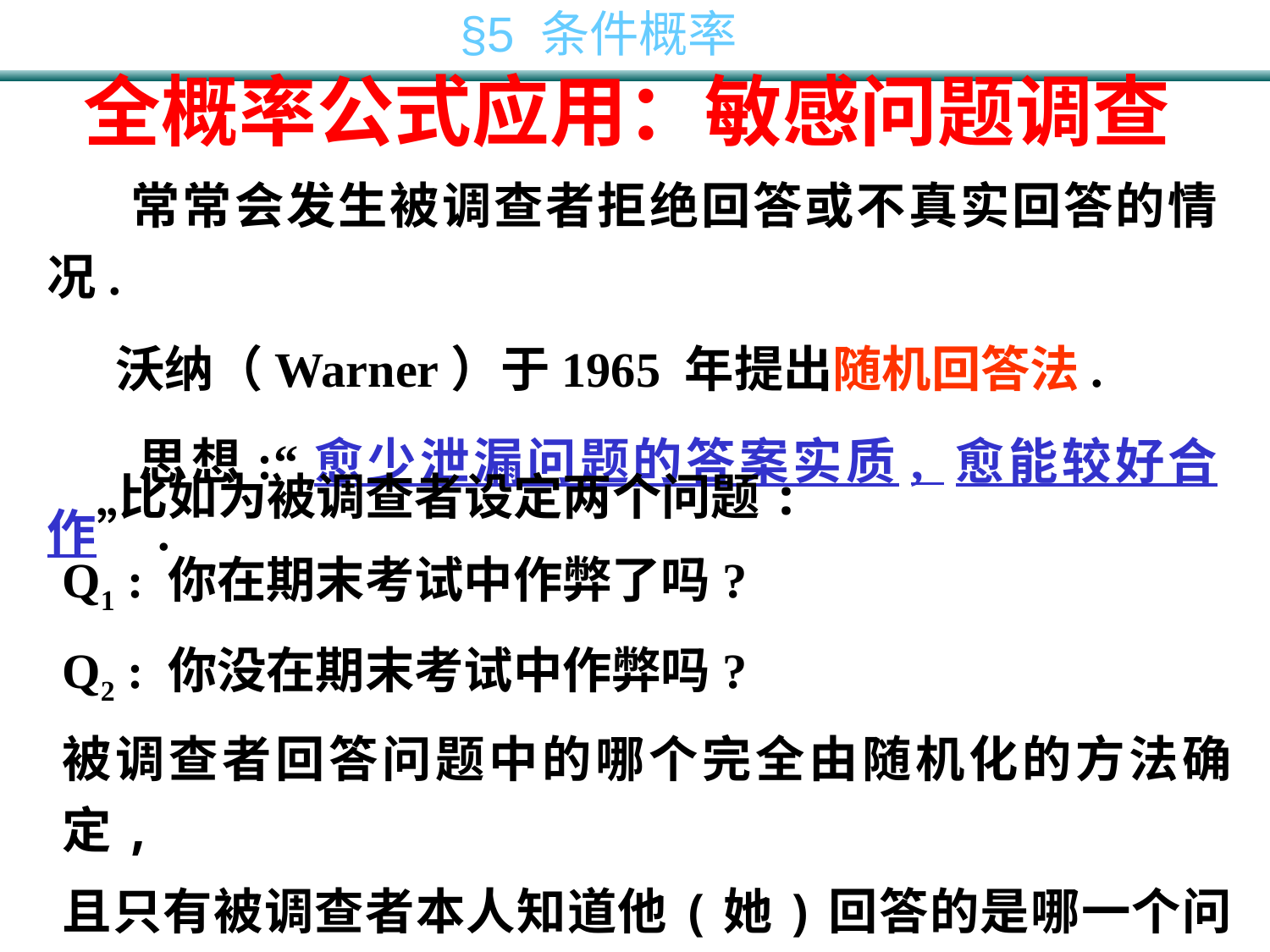

全概率公式应用：敏感问题调查
     常常会发生被调查者拒绝回答或不真实回答的情况.
     沃纳（Warner）于1965 年提出随机回答法.
     思想:“愈少泄漏问题的答案实质, 愈能较好合作”.
    比如为被调查者设定两个问题:
Q1 : 你在期末考试中作弊了吗?
Q2 : 你没在期末考试中作弊吗?
被调查者回答问题中的哪个完全由随机化的方法确定,
且只有被调查者本人知道他(她)回答的是哪一个问题.